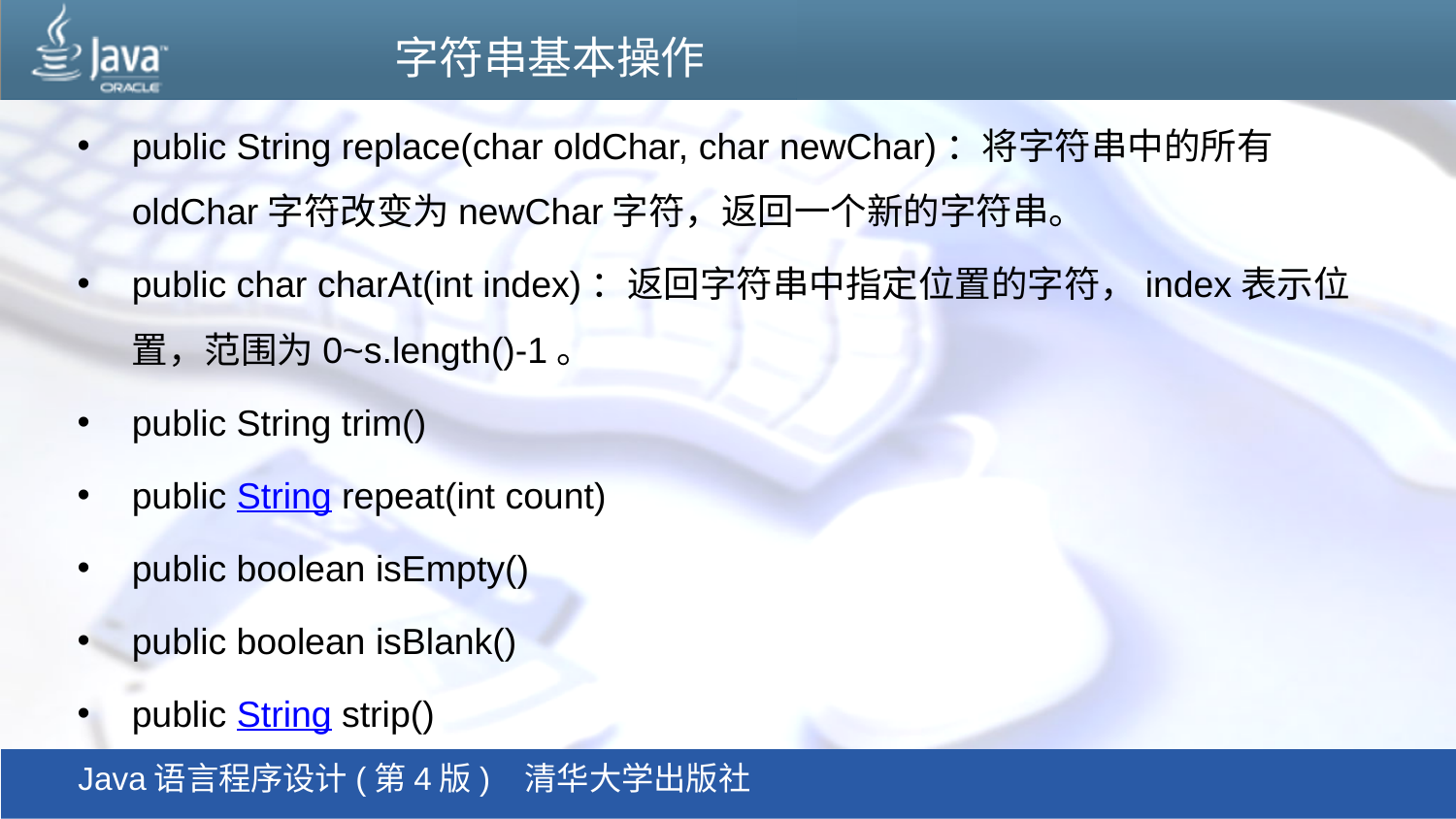

# 字符串基本操作
public String replace(char oldChar, char newChar)：将字符串中的所有oldChar字符改变为newChar字符，返回一个新的字符串。
public char charAt(int index)：返回字符串中指定位置的字符，index表示位置，范围为0~s.length()-1。
public String trim()
public String repeat​(int count)
public boolean isEmpty()
public boolean isBlank()
public String strip()